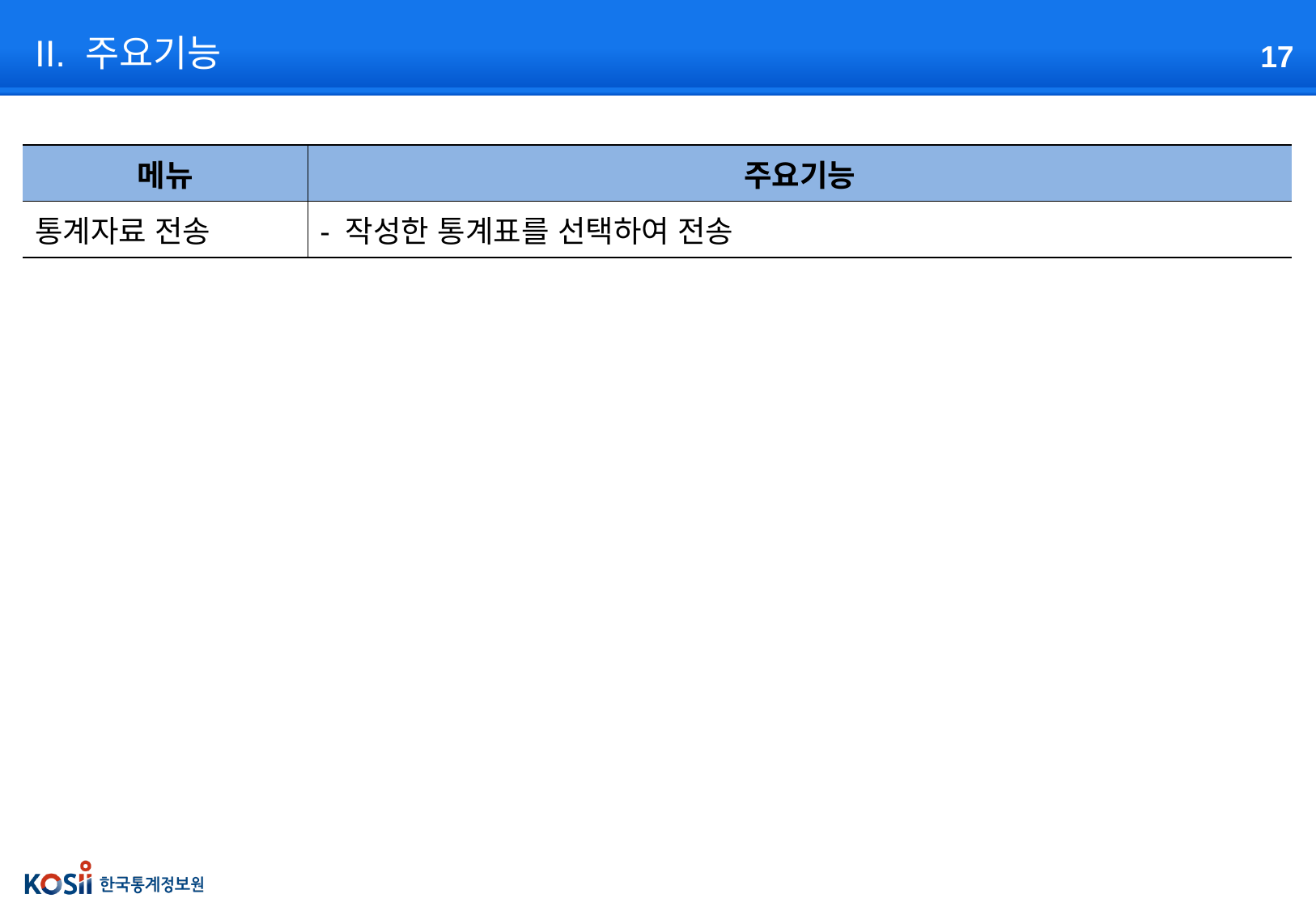

# II. 주요기능
| 메뉴 | 주요기능 |
| --- | --- |
| 통계자료 전송 | - 작성한 통계표를 선택하여 전송 |